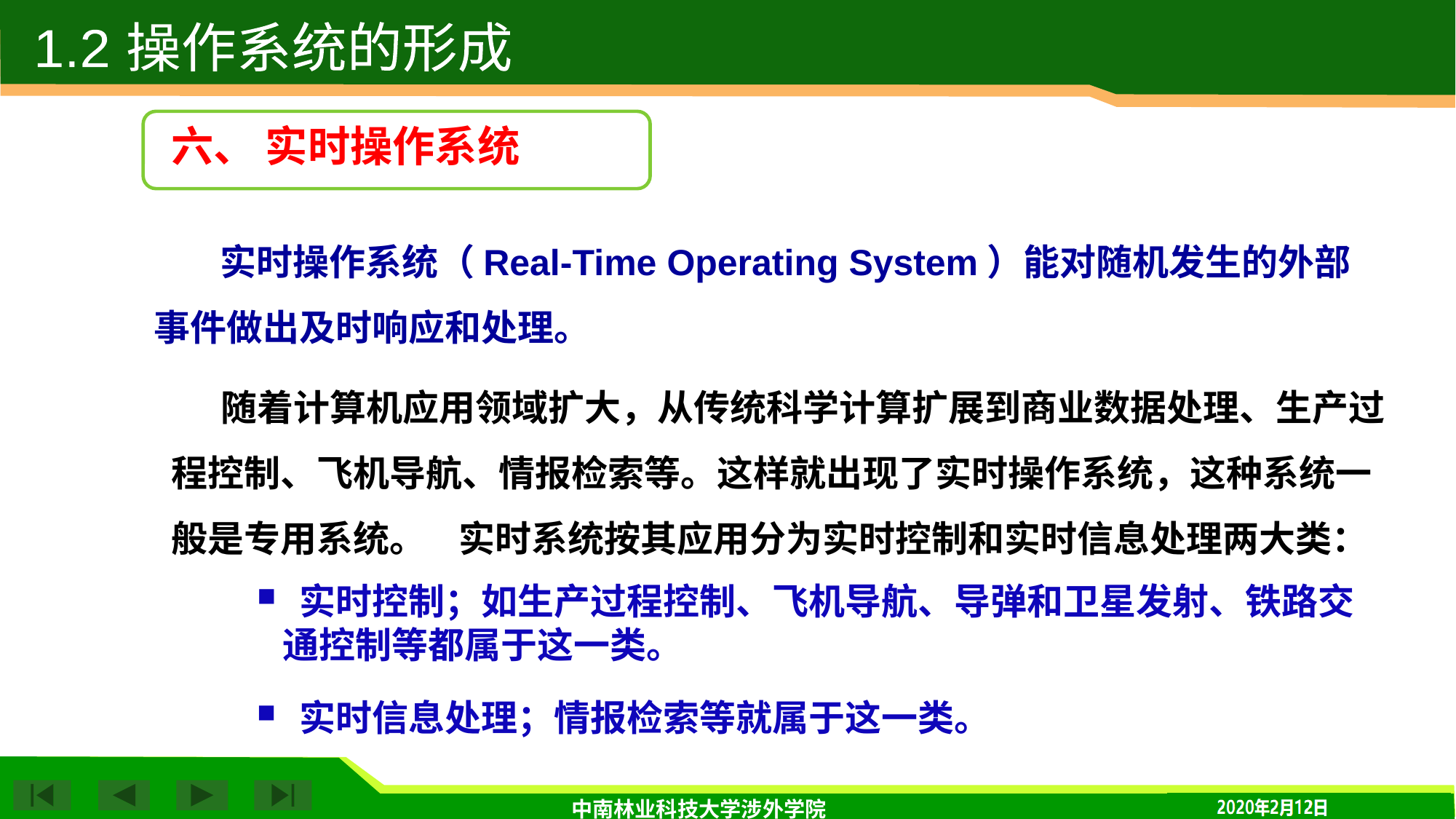

1.2 操作系统的形成

六、 实时操作系统

       实时操作系统（Real-Time Operating System）能对随机发生的外部事件做出及时响应和处理。
     随着计算机应用领域扩大，从传统科学计算扩展到商业数据处理、生产过程控制、飞机导航、情报检索等。这样就出现了实时操作系统，这种系统一般是专用系统。    实时系统按其应用分为实时控制和实时信息处理两大类：
 实时控制；如生产过程控制、飞机导航、导弹和卫星发射、铁路交通控制等都属于这一类。
 实时信息处理；情报检索等就属于这一类。